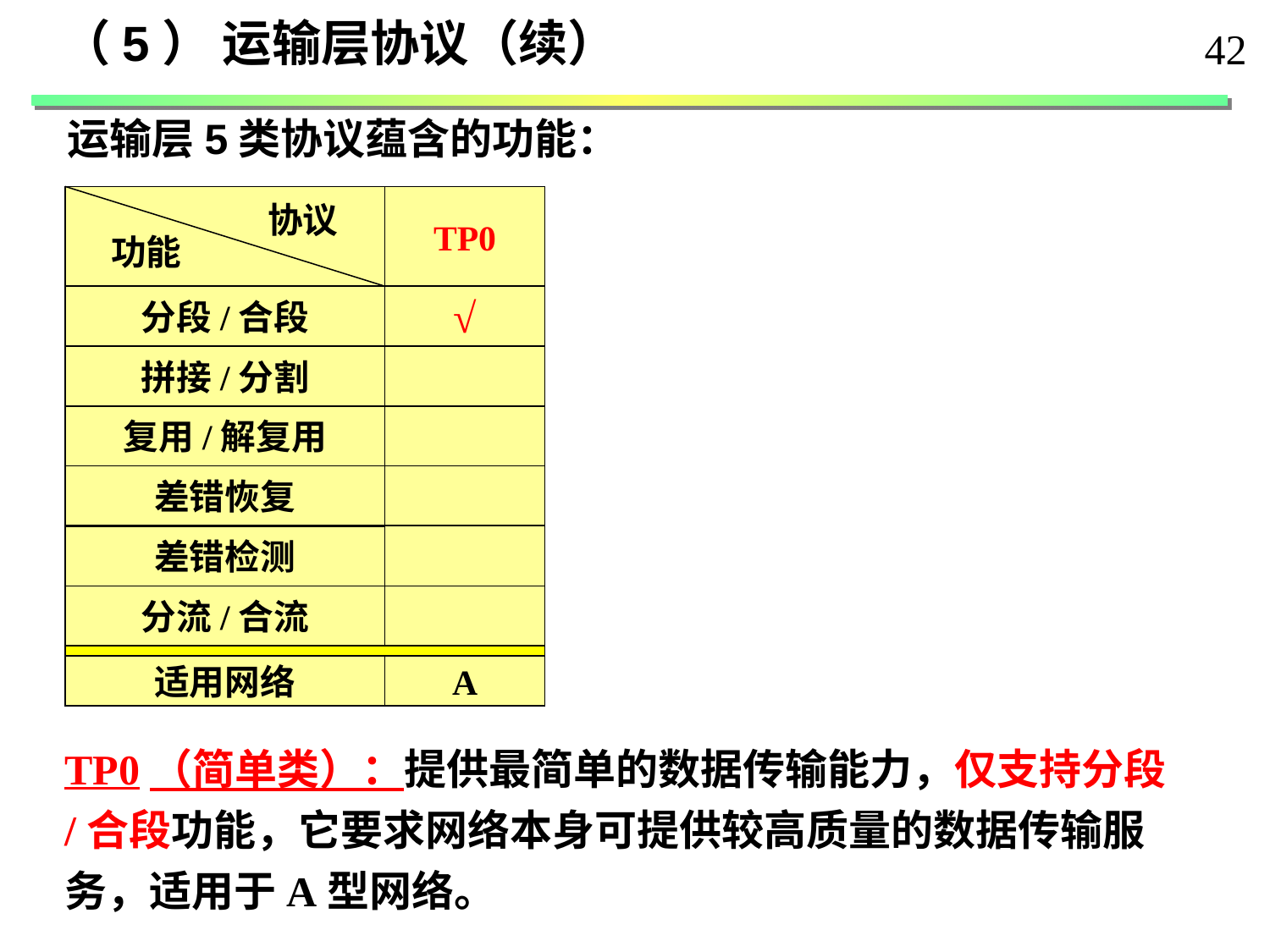

（5） 运输层协议（续）
42

运输层5类协议蕴含的功能：

TP0
协议
功能
分段/合段
√
拼接/分割

复用/解复用

差错恢复

差错检测
分流/合流

适用网络
A
TP0（简单类）：提供最简单的数据传输能力，仅支持分段/合段功能，它要求网络本身可提供较高质量的数据传输服务，适用于A型网络。